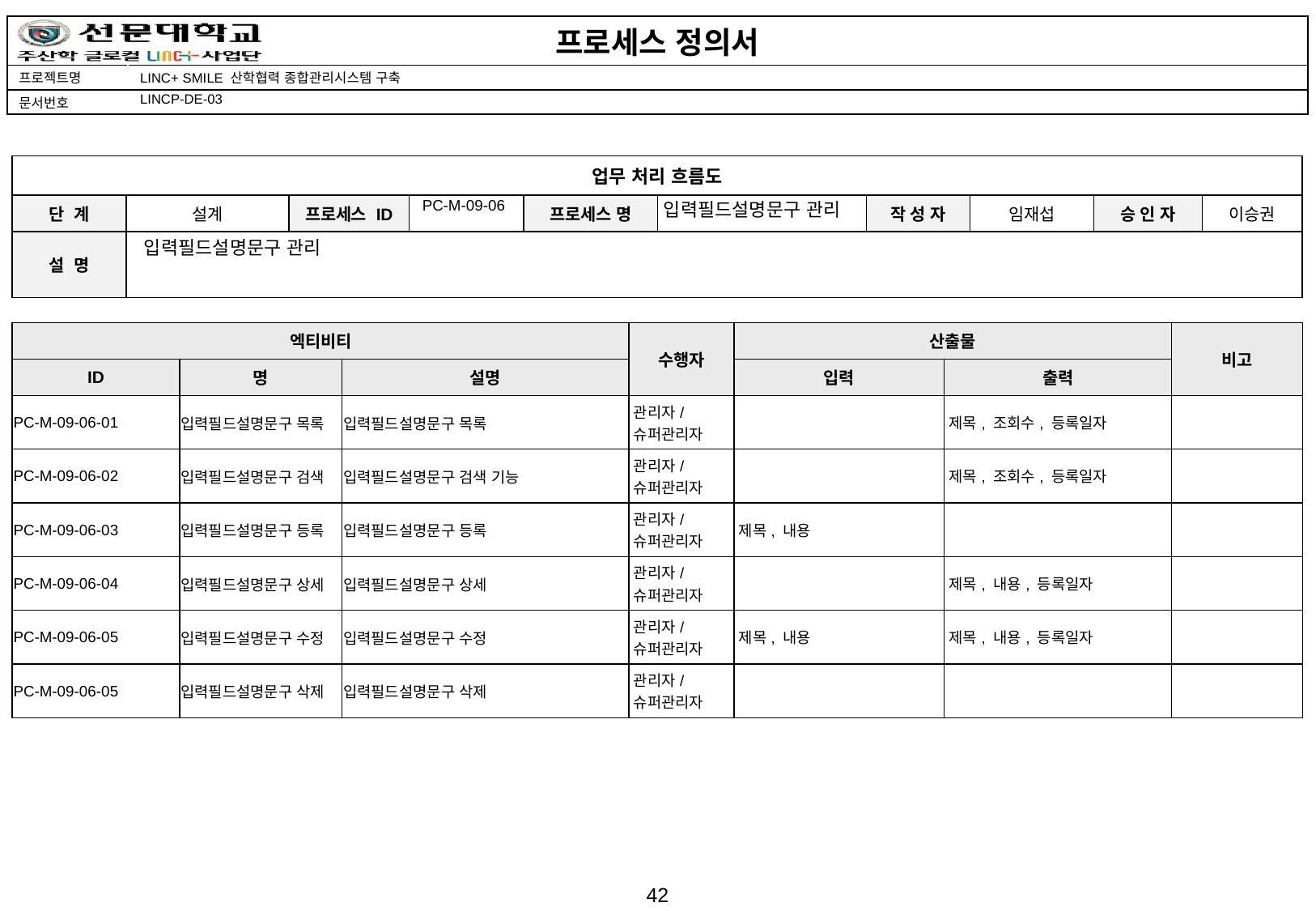

PC-M-09-06
입력필드설명문구 관리
입력필드설명문구 관리
| 엑티비티 |  |  | 수행자 | 산출물 |  | 비고 |
| --- | --- | --- | --- | --- | --- | --- |
| ID | 명 | 설명 |  | 입력 | 출력 |  |
| PC-M-09-06-01 | 입력필드설명문구 목록 | 입력필드설명문구 목록 | 관리자/슈퍼관리자 |  | 제목, 조회수, 등록일자 |  |
| PC-M-09-06-02 | 입력필드설명문구 검색 | 입력필드설명문구 검색 기능 | 관리자/슈퍼관리자 |  | 제목, 조회수, 등록일자 |  |
| PC-M-09-06-03 | 입력필드설명문구 등록 | 입력필드설명문구 등록 | 관리자/슈퍼관리자 | 제목, 내용 |  |  |
| PC-M-09-06-04 | 입력필드설명문구 상세 | 입력필드설명문구 상세 | 관리자/슈퍼관리자 |  | 제목, 내용, 등록일자 |  |
| PC-M-09-06-05 | 입력필드설명문구 수정 | 입력필드설명문구 수정 | 관리자/슈퍼관리자 | 제목, 내용 | 제목, 내용, 등록일자 |  |
| PC-M-09-06-05 | 입력필드설명문구 삭제 | 입력필드설명문구 삭제 | 관리자/슈퍼관리자 |  |  |  |